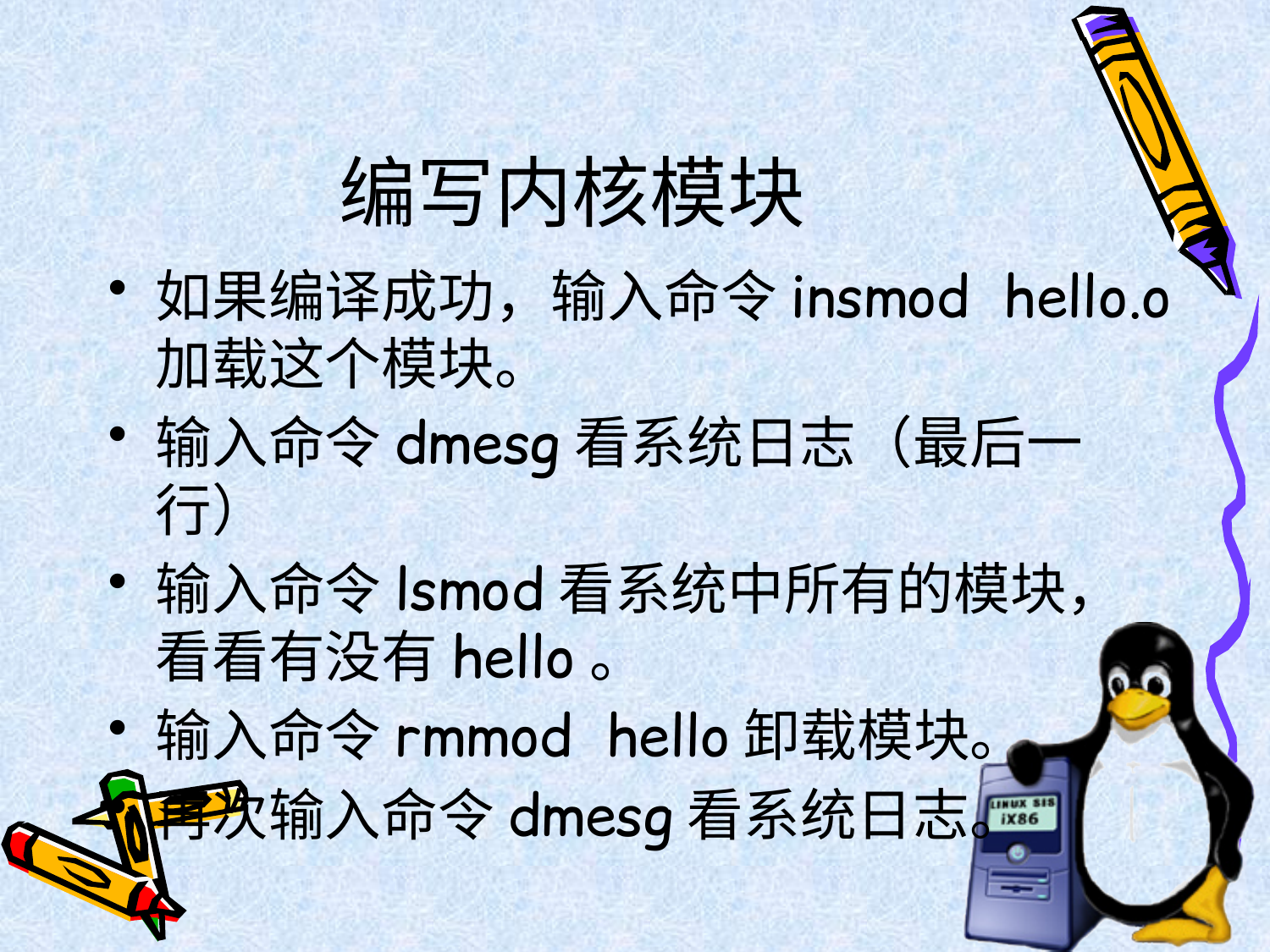

# 编写内核模块
如果编译成功，输入命令insmod  hello.o加载这个模块。
输入命令dmesg看系统日志（最后一行）
输入命令lsmod看系统中所有的模块，看看有没有hello。
输入命令rmmod  hello卸载模块。
再次输入命令dmesg看系统日志。